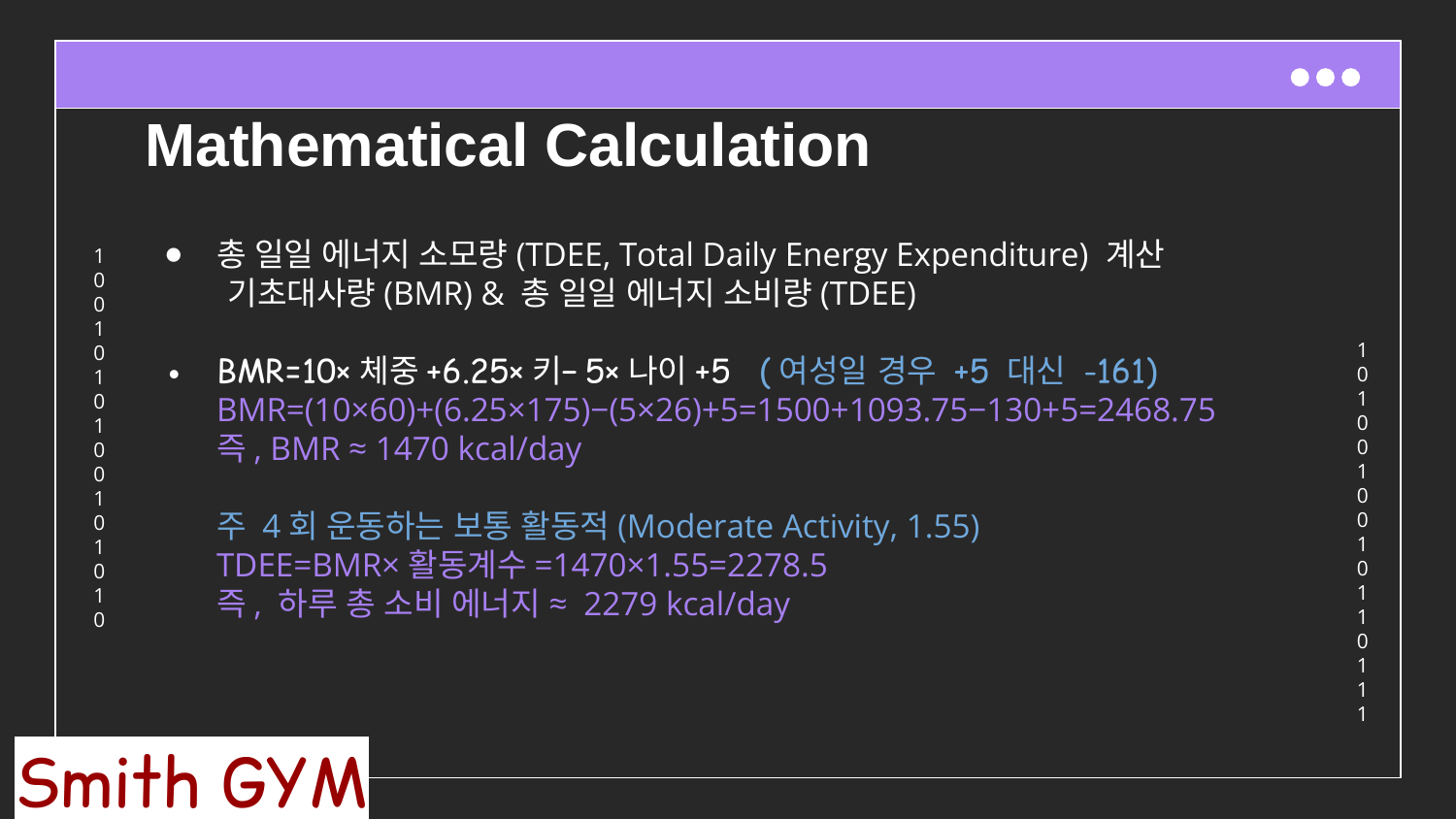

# Mathematical Calculation
총 일일 에너지 소모량(TDEE, Total Daily Energy Expenditure) 계산
         기초대사량(BMR) & 총 일일 에너지 소비량(TDEE)

BMR=10×체중+6.25×키−5×나이+5   (여성일 경우 +5 대신 -161)
BMR=(10×60)+(6.25×175)−(5×26)+5=1500+1093.75−130+5=2468.75
즉, BMR ≈ 1470 kcal/day

주 4회 운동하는 보통 활동적(Moderate Activity, 1.55)
TDEE=BMR×활동계수=1470×1.55=2278.5
즉, 하루 총 소비 에너지 ≈ 2279 kcal/day

Smith GYM